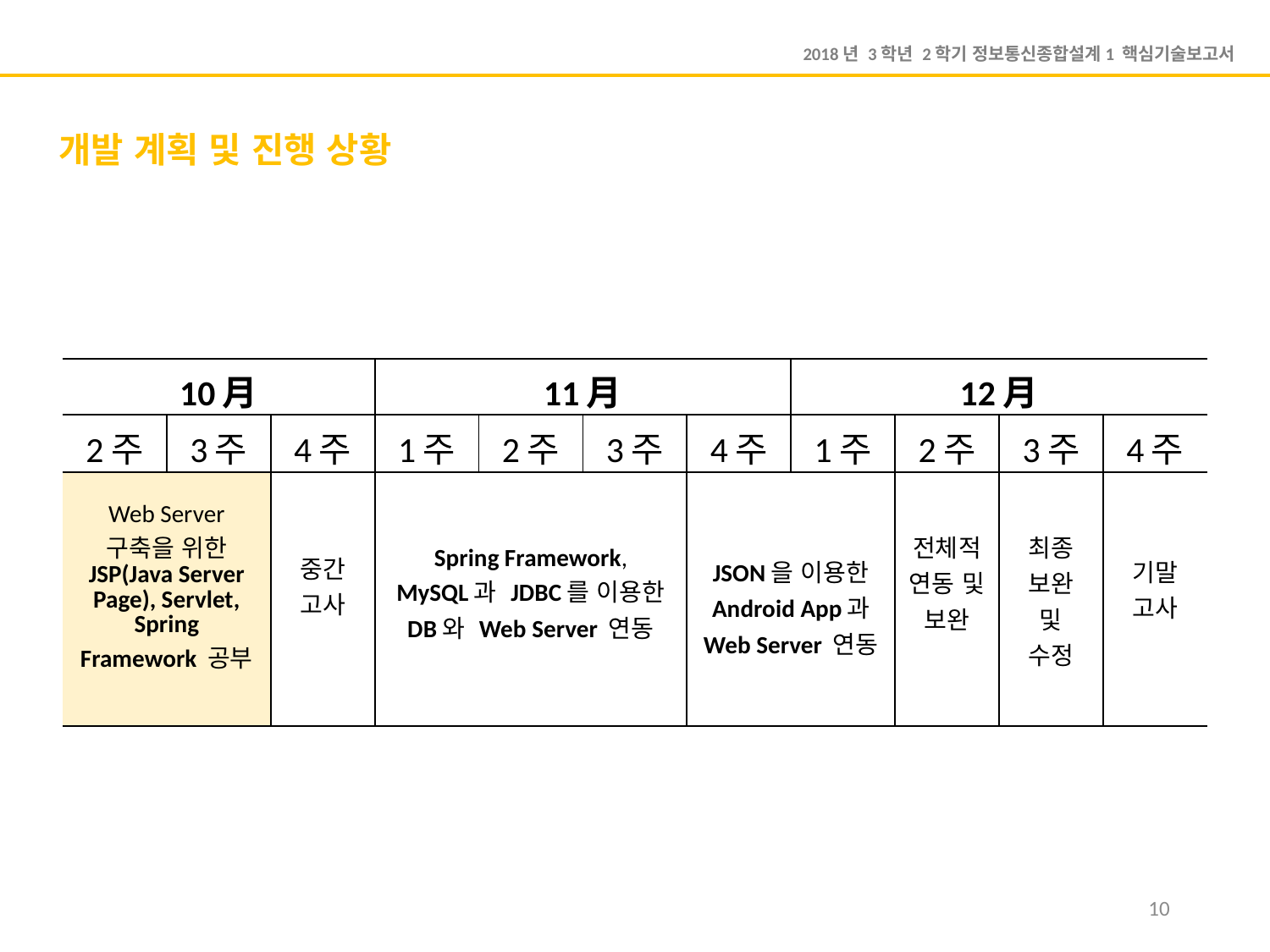

2018년 3학년 2학기 정보통신종합설계1 핵심기술보고서
개발 계획 및 진행 상황
| 10月 |  |  | 11月 |  |  |  | 12月 |  |  |  |
| --- | --- | --- | --- | --- | --- | --- | --- | --- | --- | --- |
| 2주 | 3주 | 4주 | 1주 | 2주 | 3주 | 4주 | 1주 | 2주 | 3주 | 4주 |
| Web Server 구축을 위한 JSP(Java Server Page), Servlet, Spring Framework 공부 |  | 중간 고사 | Spring Framework, MySQL과 JDBC를 이용한 DB와 Web Server 연동 |  |  | JSON을 이용한 Android App과 Web Server 연동 |  | 전체적 연동 및 보완 | 최종 보완 및 수정 | 기말 고사 |
10